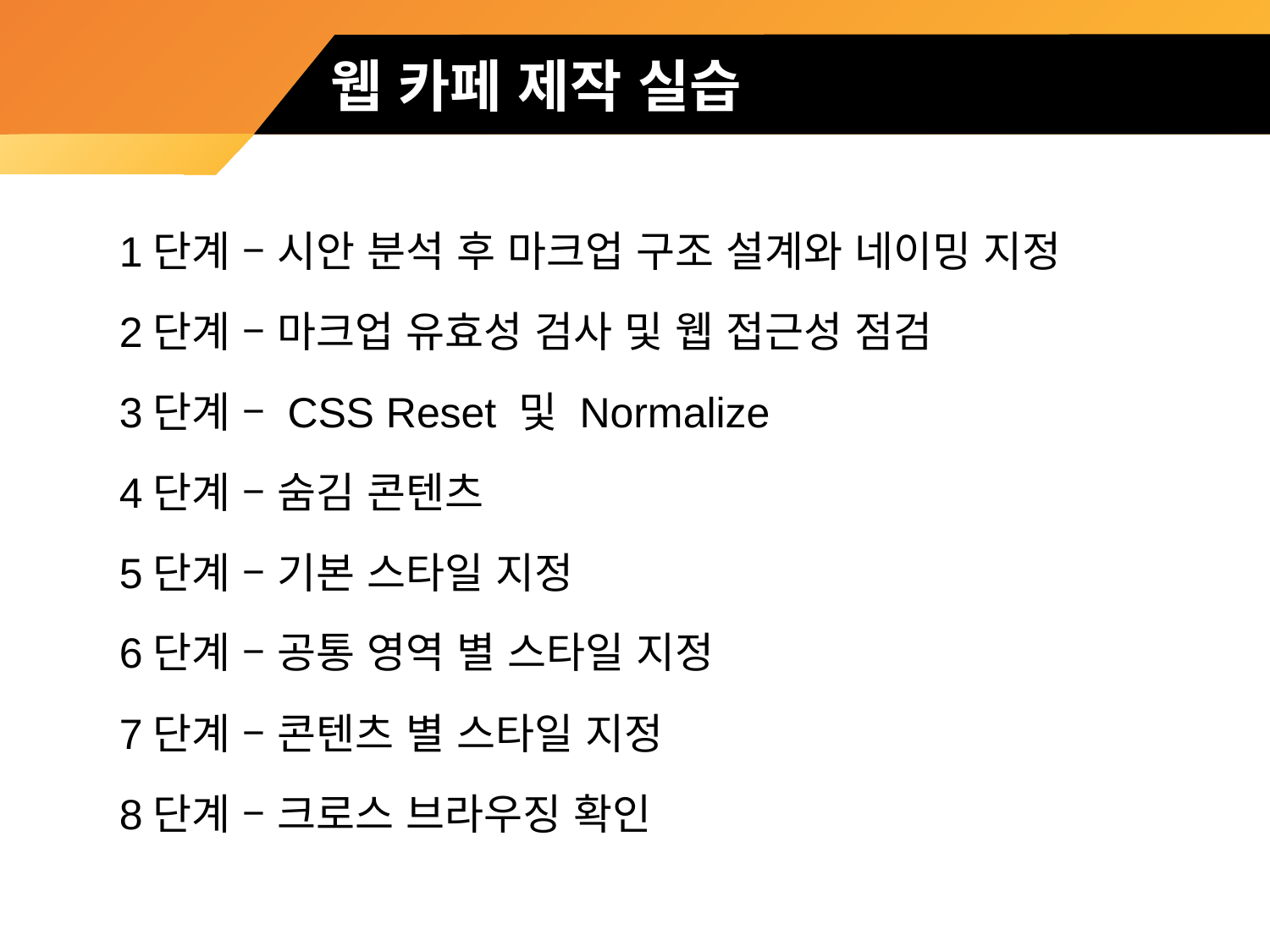

# 웹 카페 제작 실습
1단계 – 시안 분석 후 마크업 구조 설계와 네이밍 지정
2단계 – 마크업 유효성 검사 및 웹 접근성 점검
3단계 – CSS Reset 및 Normalize
4단계 – 숨김 콘텐츠
5단계 – 기본 스타일 지정
6단계 – 공통 영역 별 스타일 지정
7단계 – 콘텐츠 별 스타일 지정
8단계 – 크로스 브라우징 확인